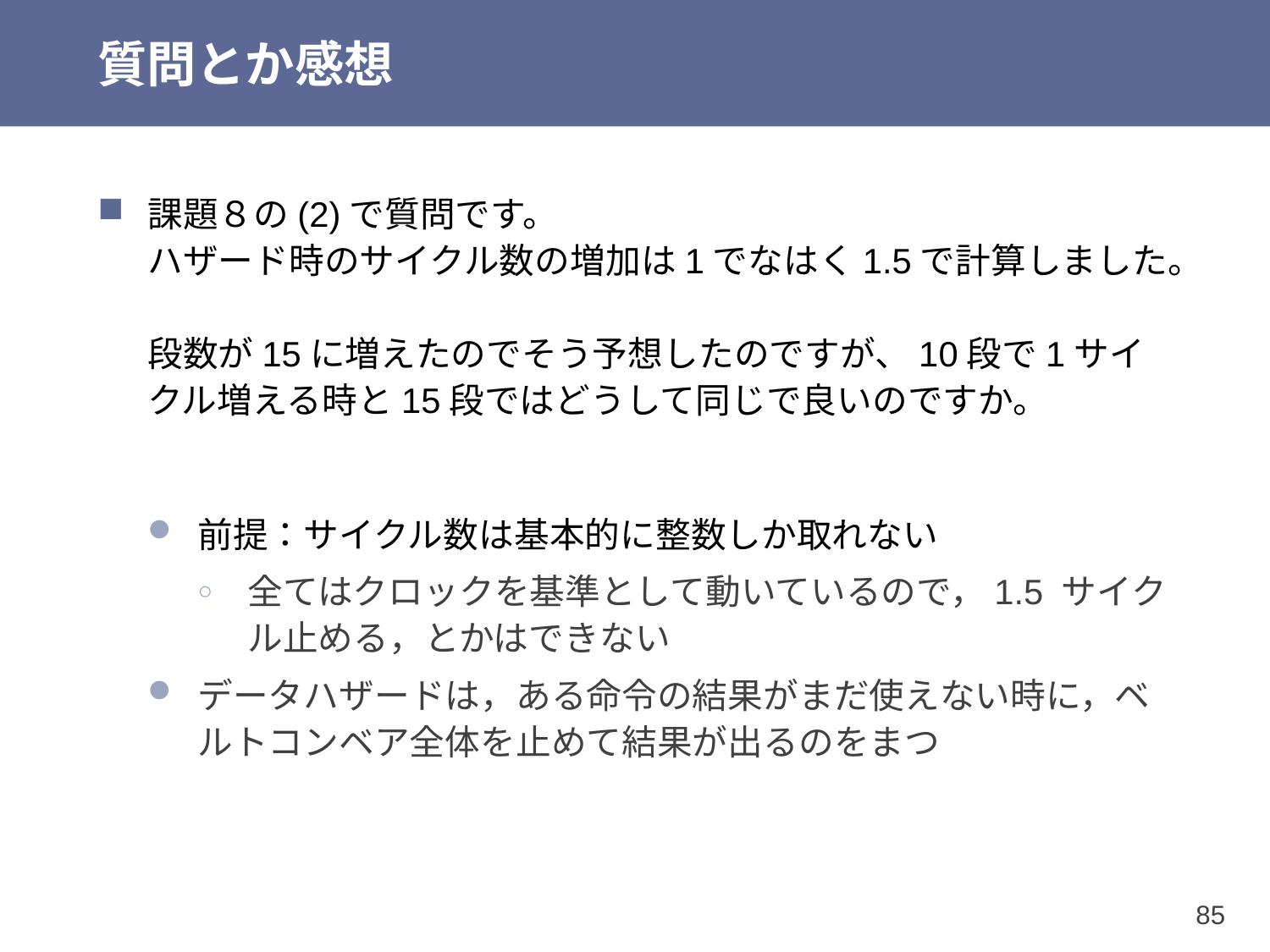

# 質問とか感想
課題８の(2)で質問です。
ハザード時のサイクル数の増加は1でなはく1.5で計算しました。
段数が15に増えたのでそう予想したのですが、10段で1サイクル増える時と15段ではどうして同じで良いのですか。

前提：サイクル数は基本的に整数しか取れない
全てはクロックを基準として動いているので，1.5 サイクル止める，とかはできない
データハザードは，ある命令の結果がまだ使えない時に，ベルトコンベア全体を止めて結果が出るのをまつ